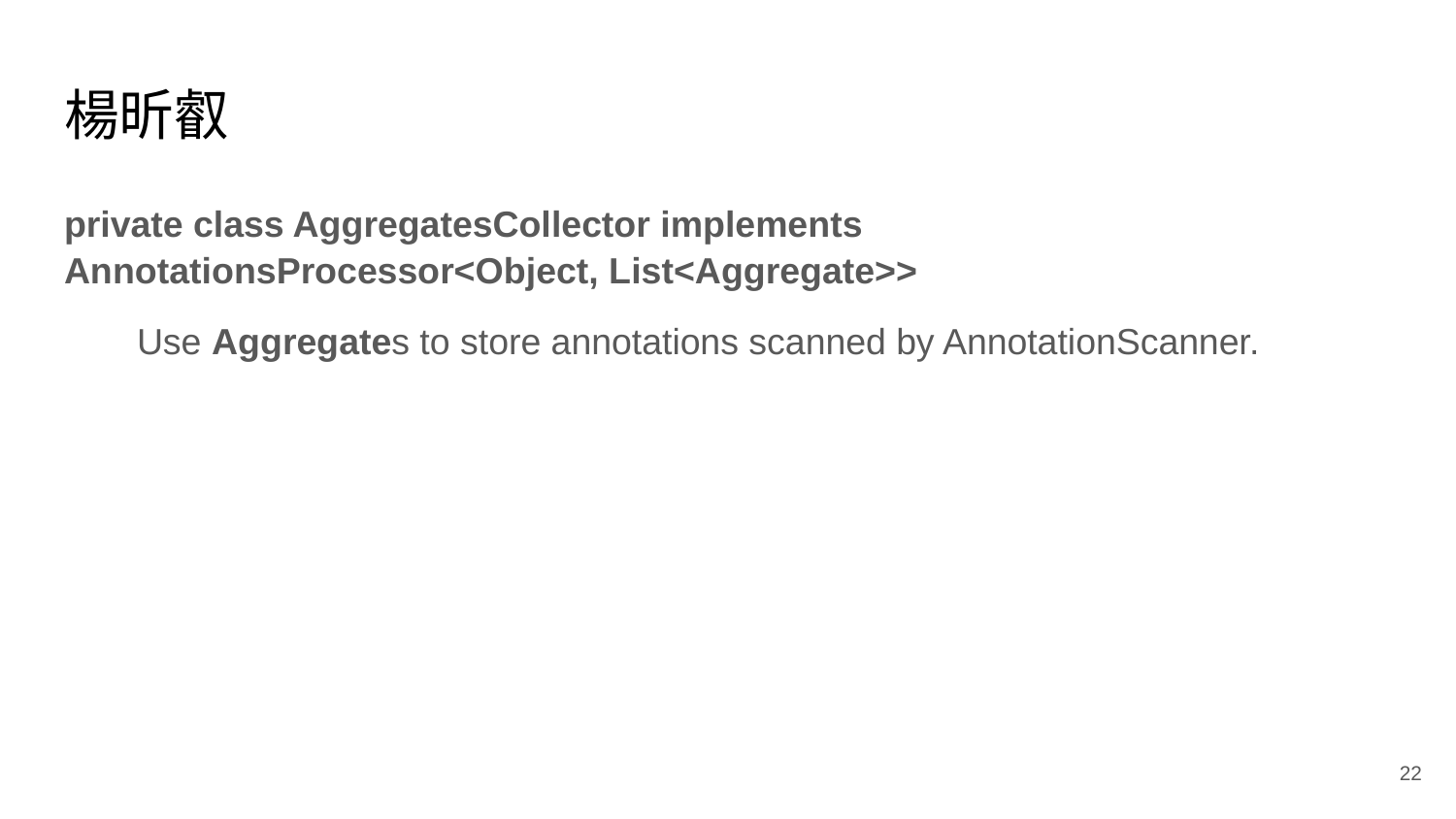

# 楊昕叡

private class AggregatesCollector implements AnnotationsProcessor<Object, List<Aggregate>>
Use Aggregates to store annotations scanned by AnnotationScanner.

22